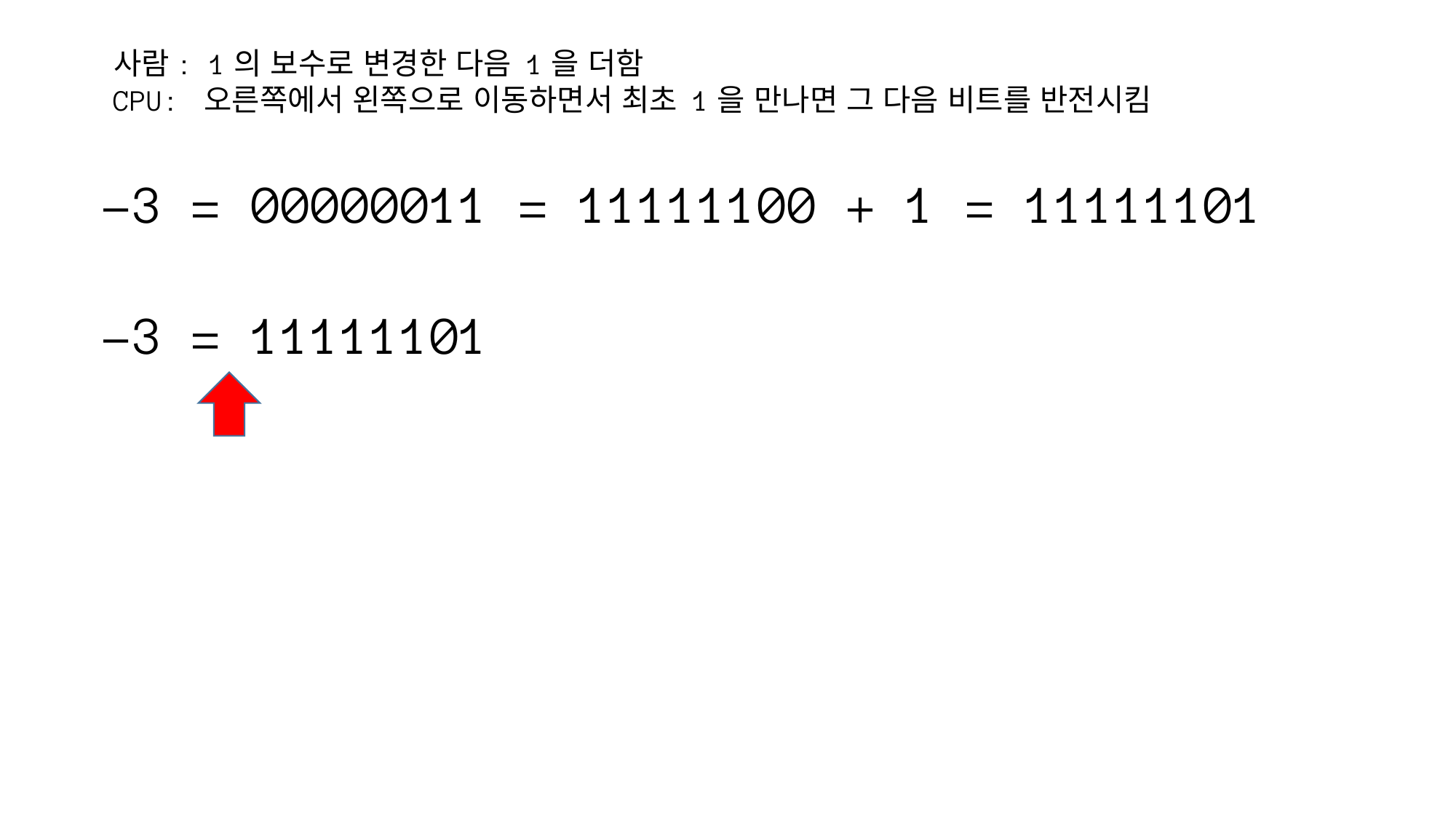

사람: 1의 보수로 변경한 다음 1을 더함
CPU: 오른쪽에서 왼쪽으로 이동하면서 최초 1을 만나면 그 다음 비트를 반전시킴
-3 = 00000011 = 11111100 + 1 = 11111101

-3 = 11111101